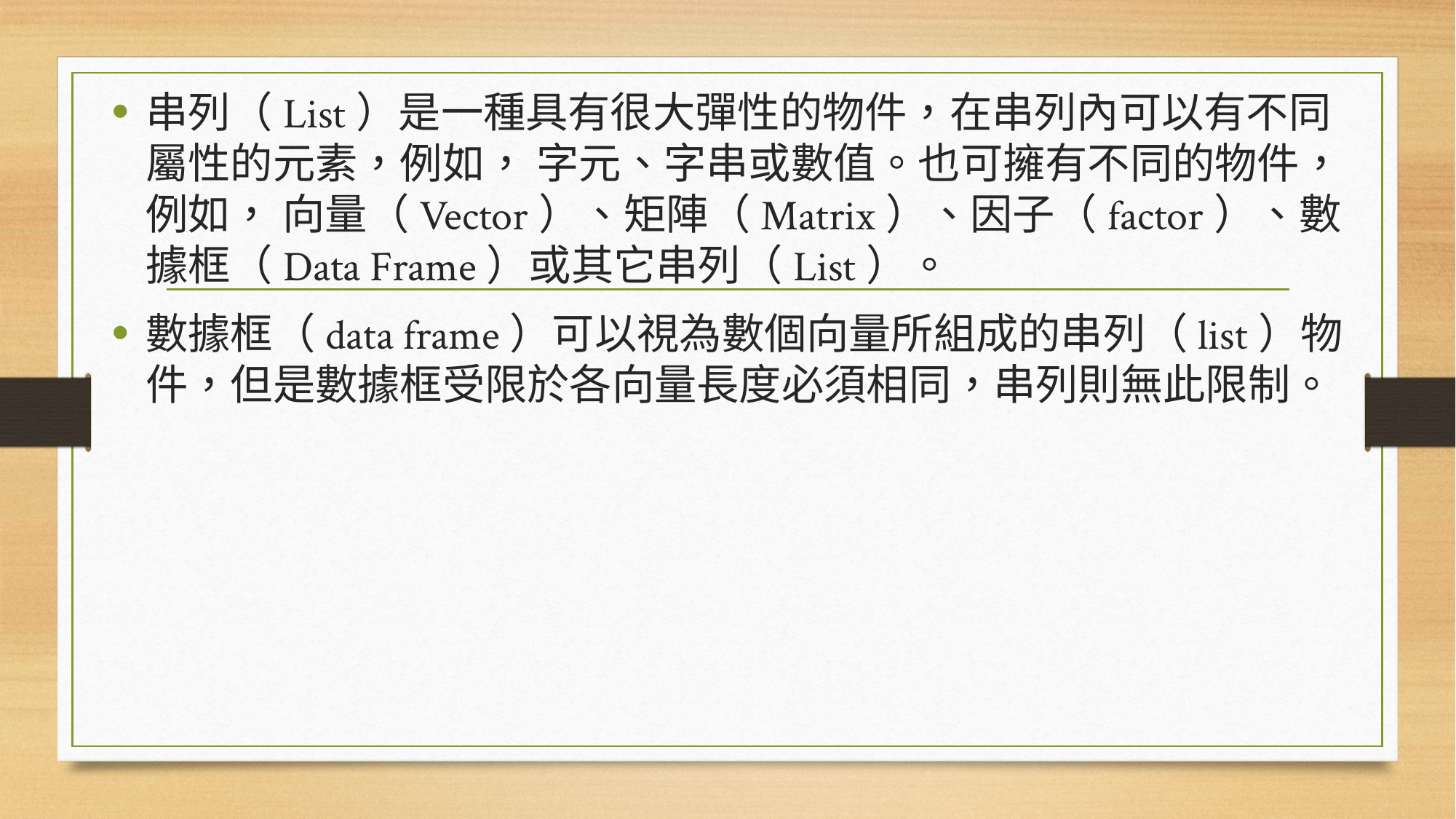

串列（List）是一種具有很大彈性的物件，在串列內可以有不同屬性的元素，例如， 字元、字串或數值。也可擁有不同的物件， 例如， 向量（Vector）、矩陣（Matrix）、因子（factor）、數據框（Data Frame）或其它串列（List）。
數據框（data frame）可以視為數個向量所組成的串列（list）物件，但是數據框受限於各向量長度必須相同，串列則無此限制。